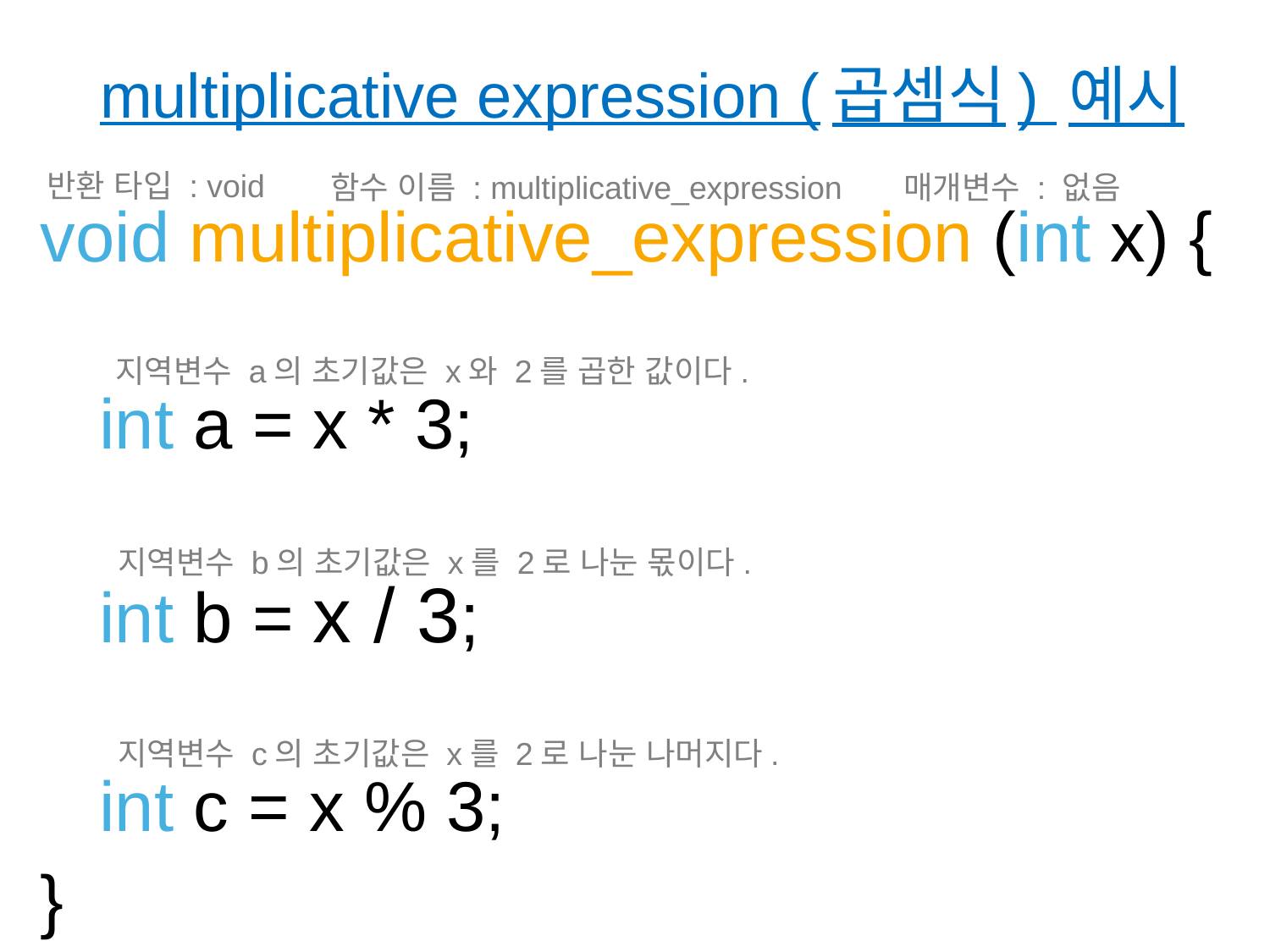

# multiplicative expression (곱셈식) 예시
반환 타입 : void
함수 이름 : multiplicative_expression
매개변수 : 없음
void multiplicative_expression (int x) {

   int a = x * 3;

   int b = x / 3;

   int c = x % 3;
}
지역변수 a의 초기값은 x와 2를 곱한 값이다.
지역변수 b의 초기값은 x를 2로 나눈 몫이다.
지역변수 c의 초기값은 x를 2로 나눈 나머지다.